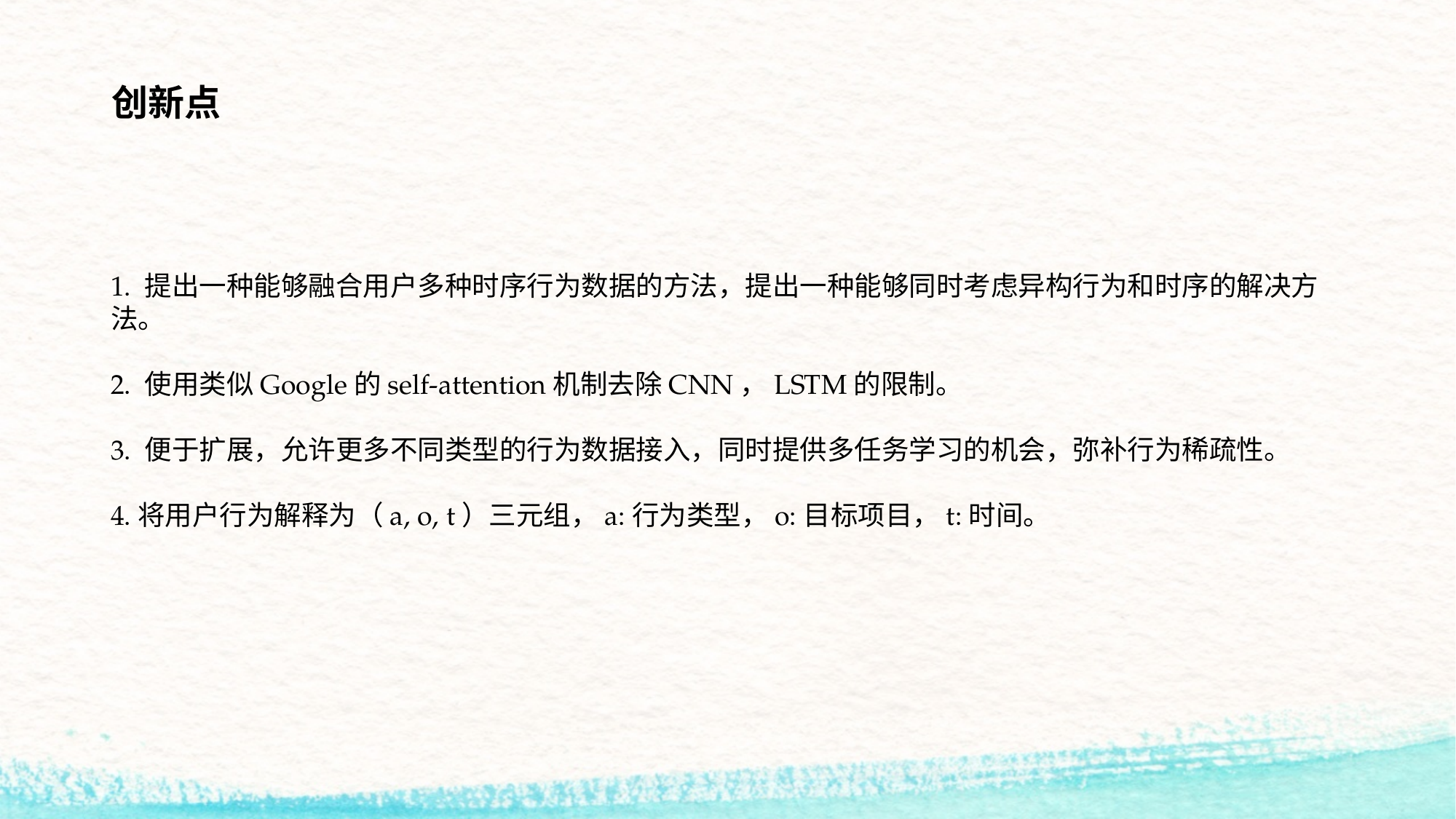

创新点
1. 提出一种能够融合用户多种时序行为数据的方法，提出一种能够同时考虑异构行为和时序的解决方法。

2. 使用类似Google的self-attention机制去除CNN，LSTM的限制。

3. 便于扩展，允许更多不同类型的行为数据接入，同时提供多任务学习的机会，弥补行为稀疏性。

4.将用户行为解释为（a, o, t）三元组，a:行为类型，o:目标项目，t:时间。